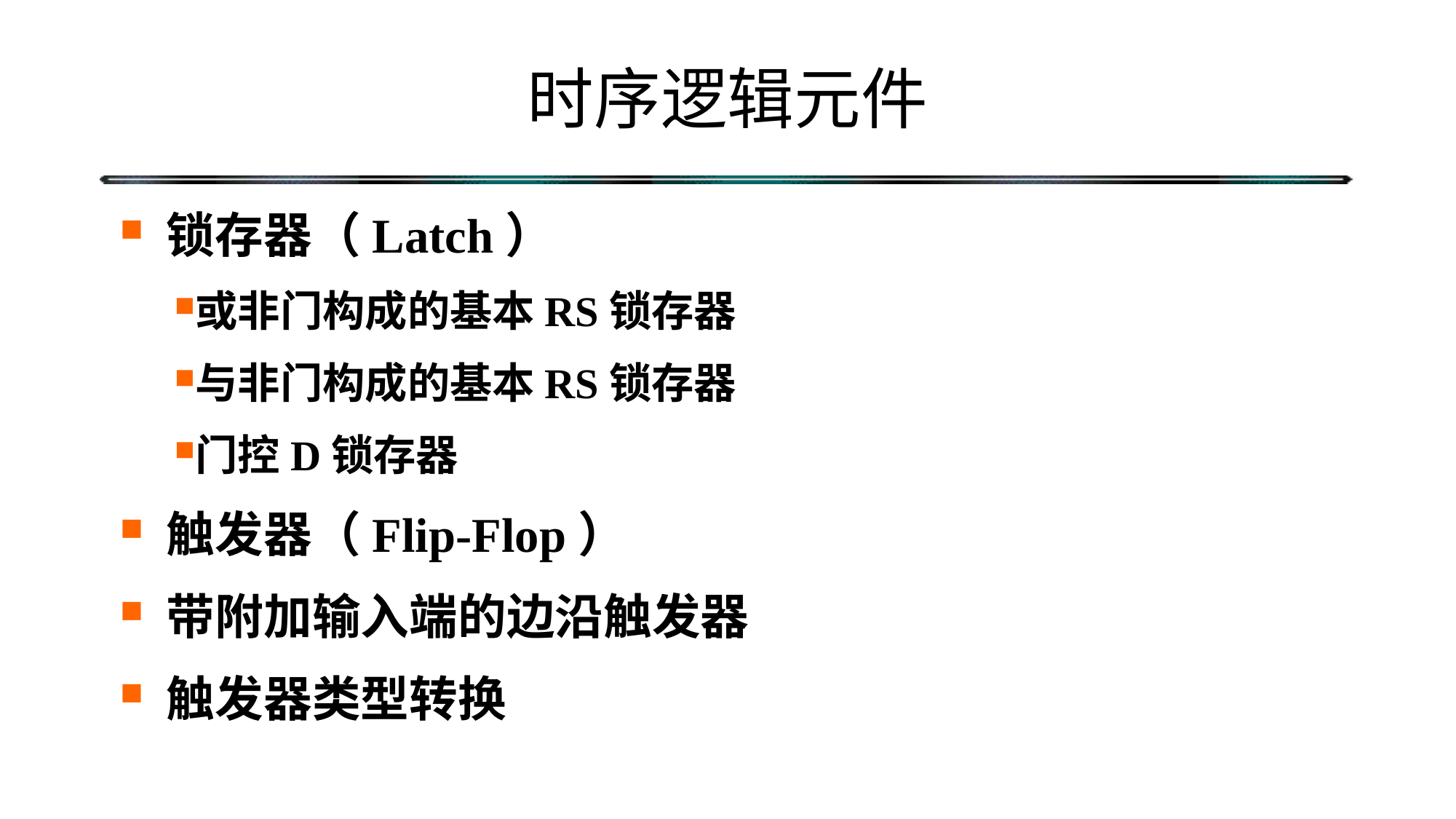

# 时序逻辑元件
 锁存器（Latch）
或非门构成的基本RS锁存器
与非门构成的基本RS锁存器
门控D锁存器
 触发器（Flip-Flop）
 带附加输入端的边沿触发器
 触发器类型转换

19